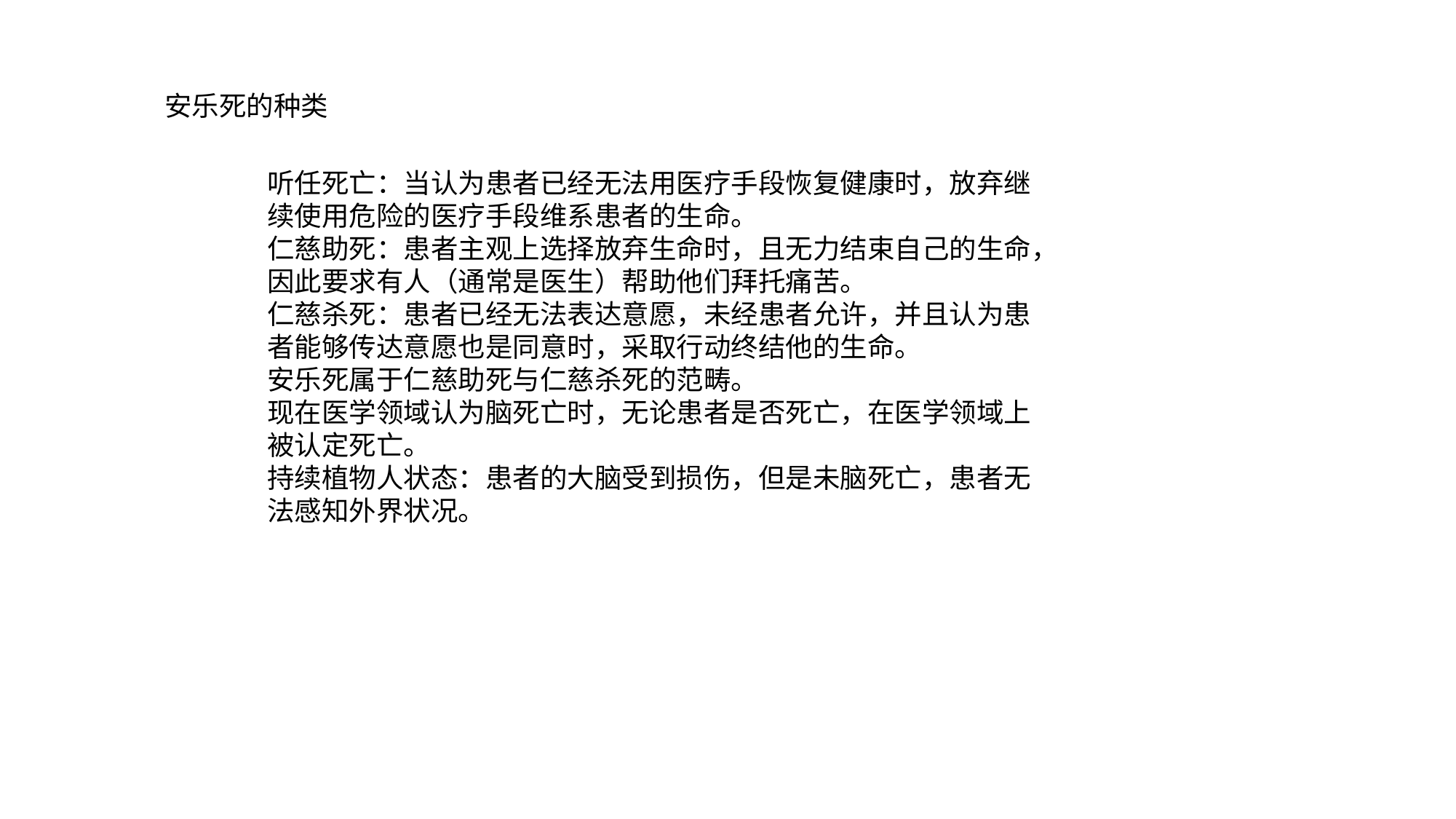

安乐死的种类
听任死亡：当认为患者已经无法用医疗手段恢复健康时，放弃继续使用危险的医疗手段维系患者的生命。
仁慈助死：患者主观上选择放弃生命时，且无力结束自己的生命，因此要求有人（通常是医生）帮助他们拜托痛苦。
仁慈杀死：患者已经无法表达意愿，未经患者允许，并且认为患者能够传达意愿也是同意时，采取行动终结他的生命。
安乐死属于仁慈助死与仁慈杀死的范畴。
现在医学领域认为脑死亡时，无论患者是否死亡，在医学领域上被认定死亡。
持续植物人状态：患者的大脑受到损伤，但是未脑死亡，患者无法感知外界状况。